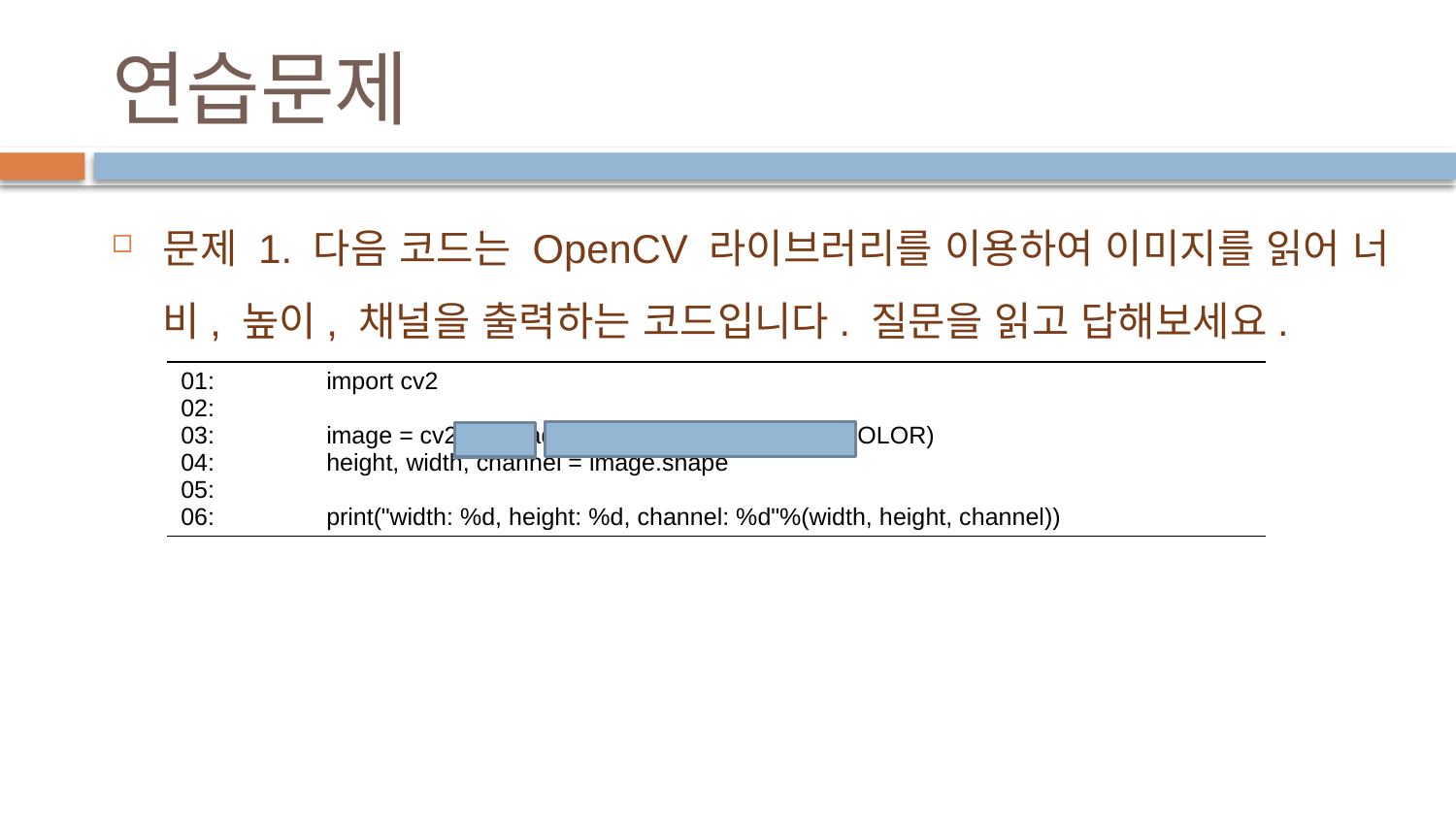

# 연습문제
문제 1. 다음 코드는 OpenCV 라이브러리를 이용하여 이미지를 읽어 너비, 높이, 채널을 출력하는 코드입니다. 질문을 읽고 답해보세요.

| 01: import cv2 02: 03: image = cv2.imrAead("img.jpg", cvB2.IMREAD\_COLOR) 04: height, width, channel = image.shape 05: 06: print("width: %d, height: %d, channel: %d"%(width, height, channel)) |
| --- |